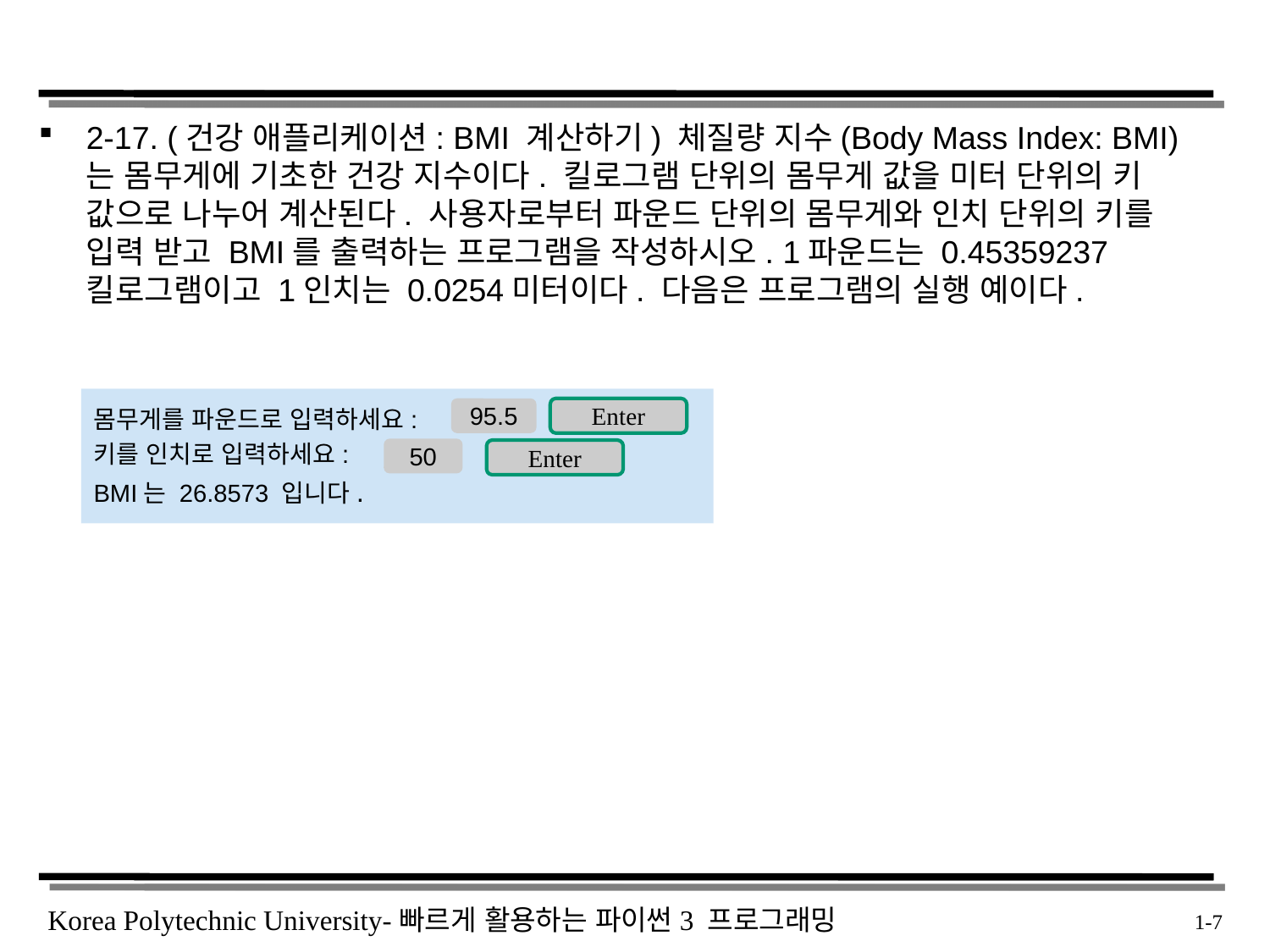

2-17. (건강 애플리케이션: BMI 계산하기) 체질량 지수(Body Mass Index: BMI)는 몸무게에 기초한 건강 지수이다. 킬로그램 단위의 몸무게 값을 미터 단위의 키 값으로 나누어 계산된다. 사용자로부터 파운드 단위의 몸무게와 인치 단위의 키를 입력 받고 BMI를 출력하는 프로그램을 작성하시오. 1파운드는 0.45359237킬로그램이고 1인치는 0.0254미터이다. 다음은 프로그램의 실행 예이다.

몸무게를 파운드로 입력하세요:
키를 인치로 입력하세요:
BMI는 26.8573 입니다.
Enter
95.5
50
Enter
 1-7